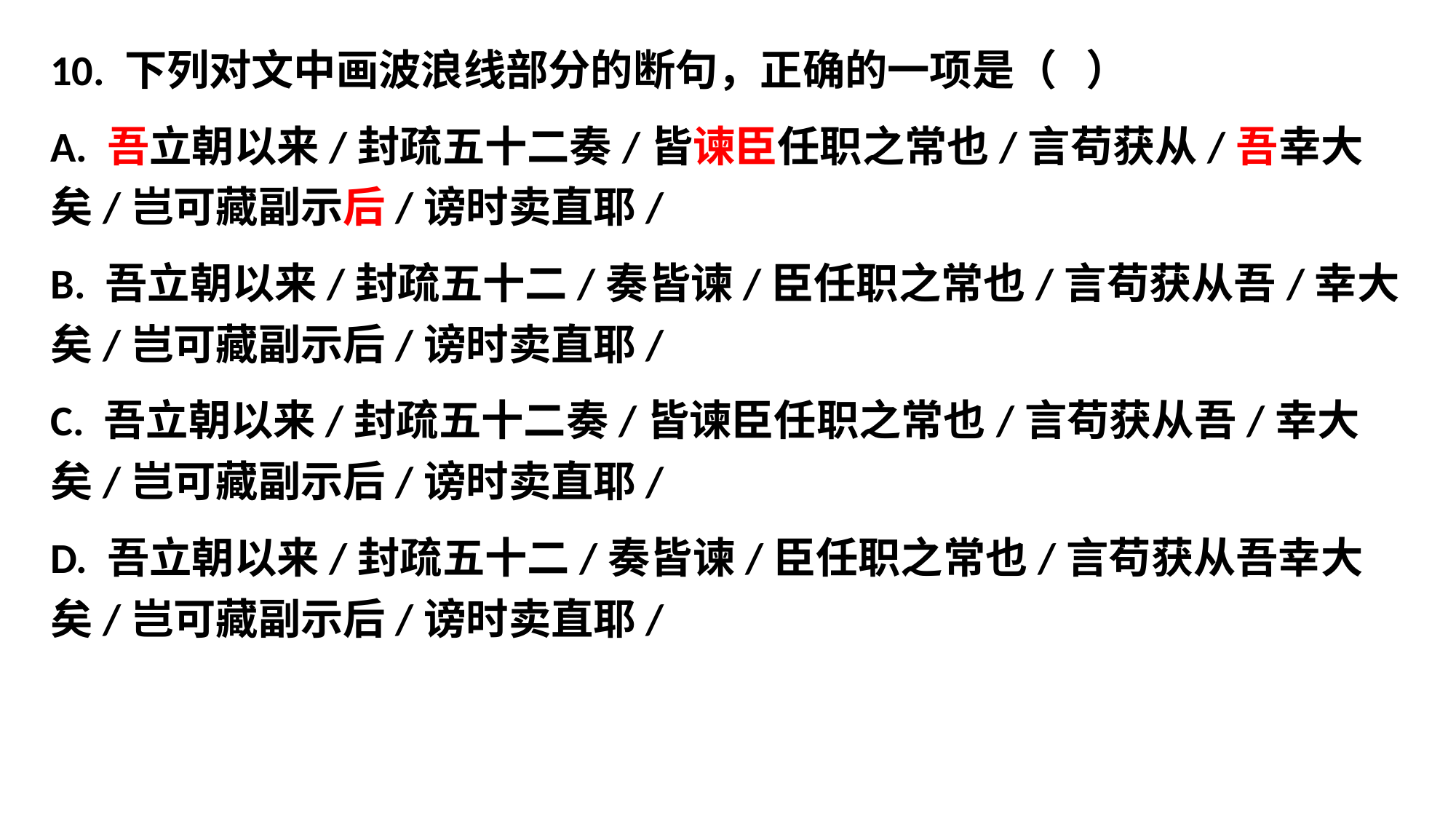

10. 下列对文中画波浪线部分的断句，正确的一项是（   ）
A. 吾立朝以来/封疏五十二奏/皆谏臣任职之常也/言苟获从/吾幸大矣/岂可藏副示后/谤时卖直耶/
B. 吾立朝以来/封疏五十二/奏皆谏/臣任职之常也/言苟获从吾/幸大矣/岂可藏副示后/谤时卖直耶/
C. 吾立朝以来/封疏五十二奏/皆谏臣任职之常也/言苟获从吾/幸大矣/岂可藏副示后/谤时卖直耶/
D. 吾立朝以来/封疏五十二/奏皆谏/臣任职之常也/言苟获从吾幸大矣/岂可藏副示后/谤时卖直耶/